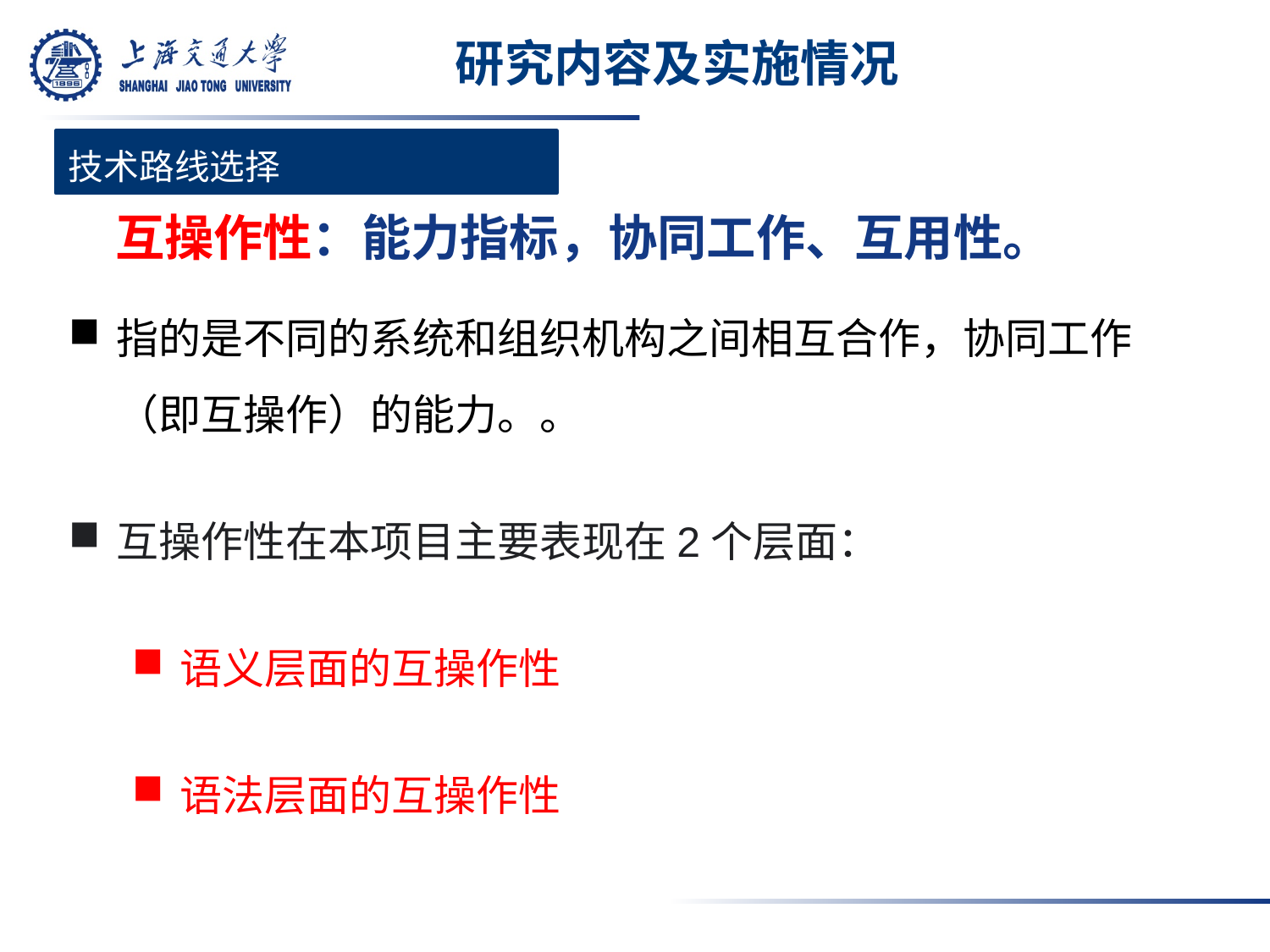

# 研究内容及实施情况
技术路线选择
互操作性：能力指标，协同工作、互用性。
指的是不同的系统和组织机构之间相互合作，协同工作（即互操作）的能力。。
互操作性在本项目主要表现在2个层面：
语义层面的互操作性
语法层面的互操作性